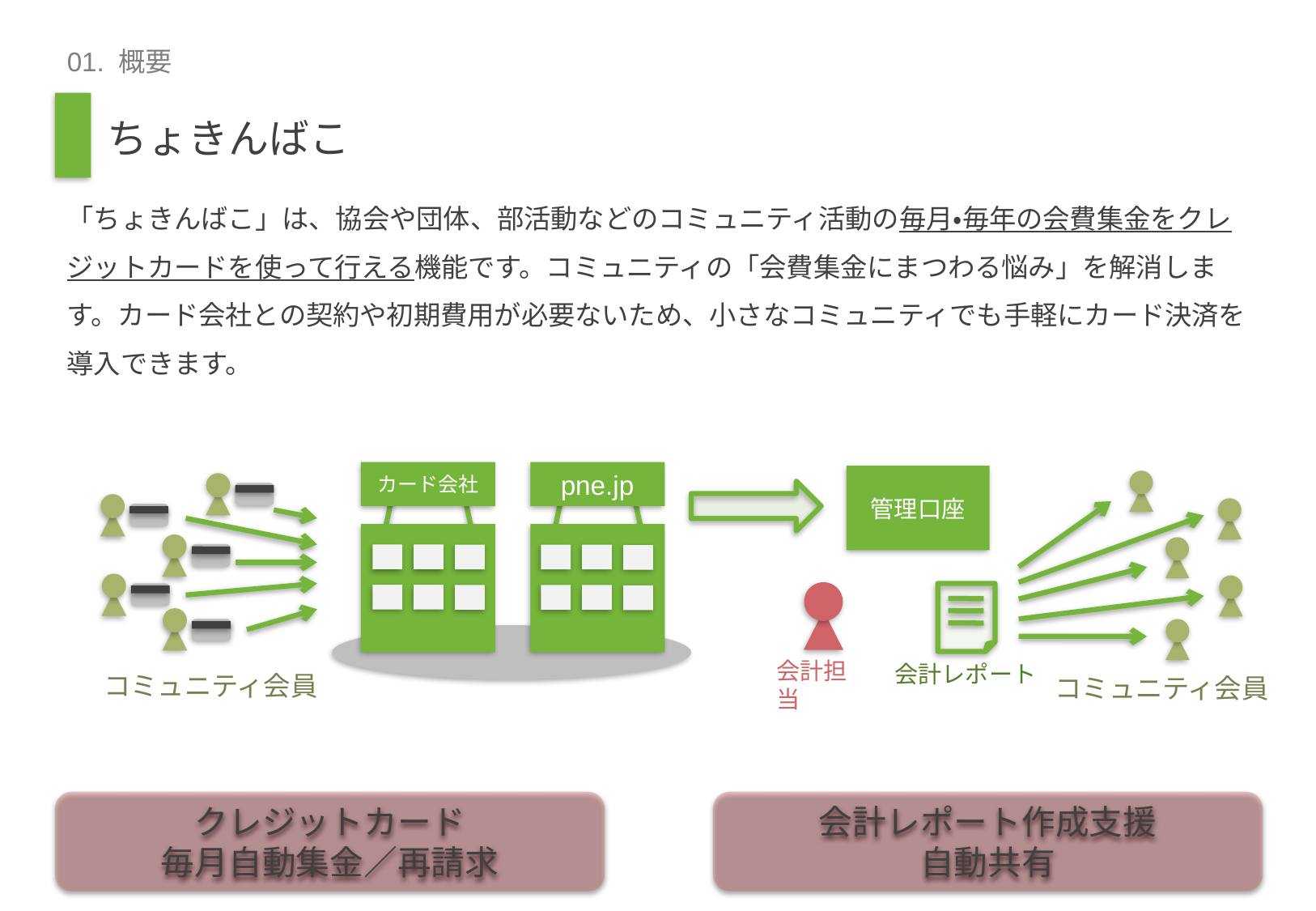

# 01. 概要
　ちょきんばこ
「ちょきんばこ」は、協会や団体、部活動などのコミュニティ活動の毎月・毎年の会費集金をクレジットカードを使って行える機能です。コミュニティの「会費集金にまつわる悩み」を解消します。カード会社との契約や初期費用が必要ないため、小さなコミュニティでも手軽にカード決済を導入できます。
カード会社

pne.jp

管理口座

会計担当

会計レポート
コミュニティ会員
コミュニティ会員
クレジットカード
毎月自動集金／再請求
会計レポート作成支援
自動共有